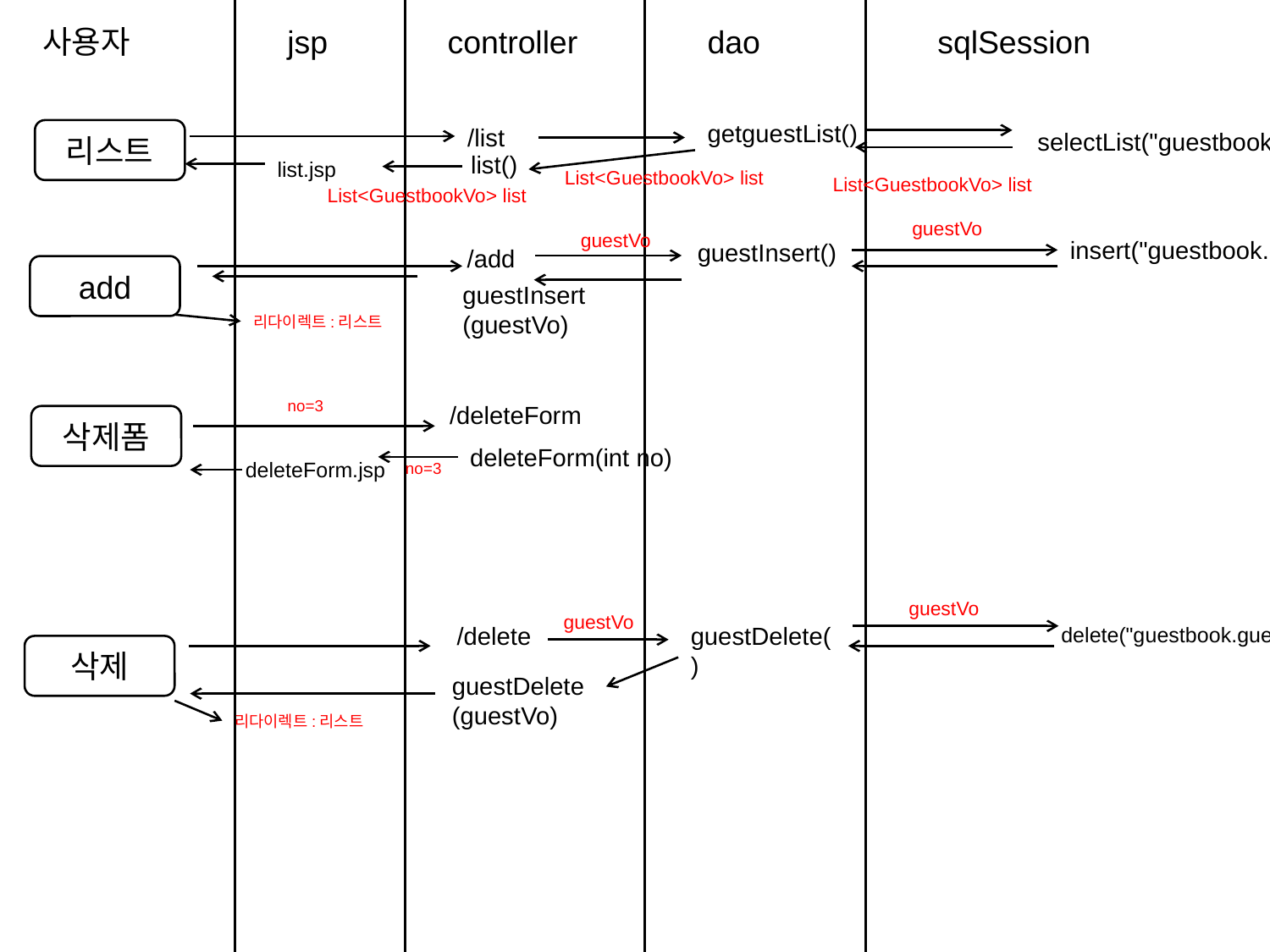

사용자
jsp
controller
dao
sqlSession
getguestList()
/list
리스트
selectList("guestbook.selectList")
list()
list.jsp
List<GuestbookVo> list
List<GuestbookVo> list
List<GuestbookVo> list
guestVo
guestVo
insert("guestbook.guestInsert", guestVo)
guestInsert()
/add
add
guestInsert
(guestVo)
리다이렉트:리스트
no=3
/deleteForm
삭제폼
deleteForm(int no)
deleteForm.jsp
no=3
guestVo
guestVo
guestDelete()
/delete
delete("guestbook.guestDelete", guestVo)
삭제
guestDelete
(guestVo)
리다이렉트:리스트